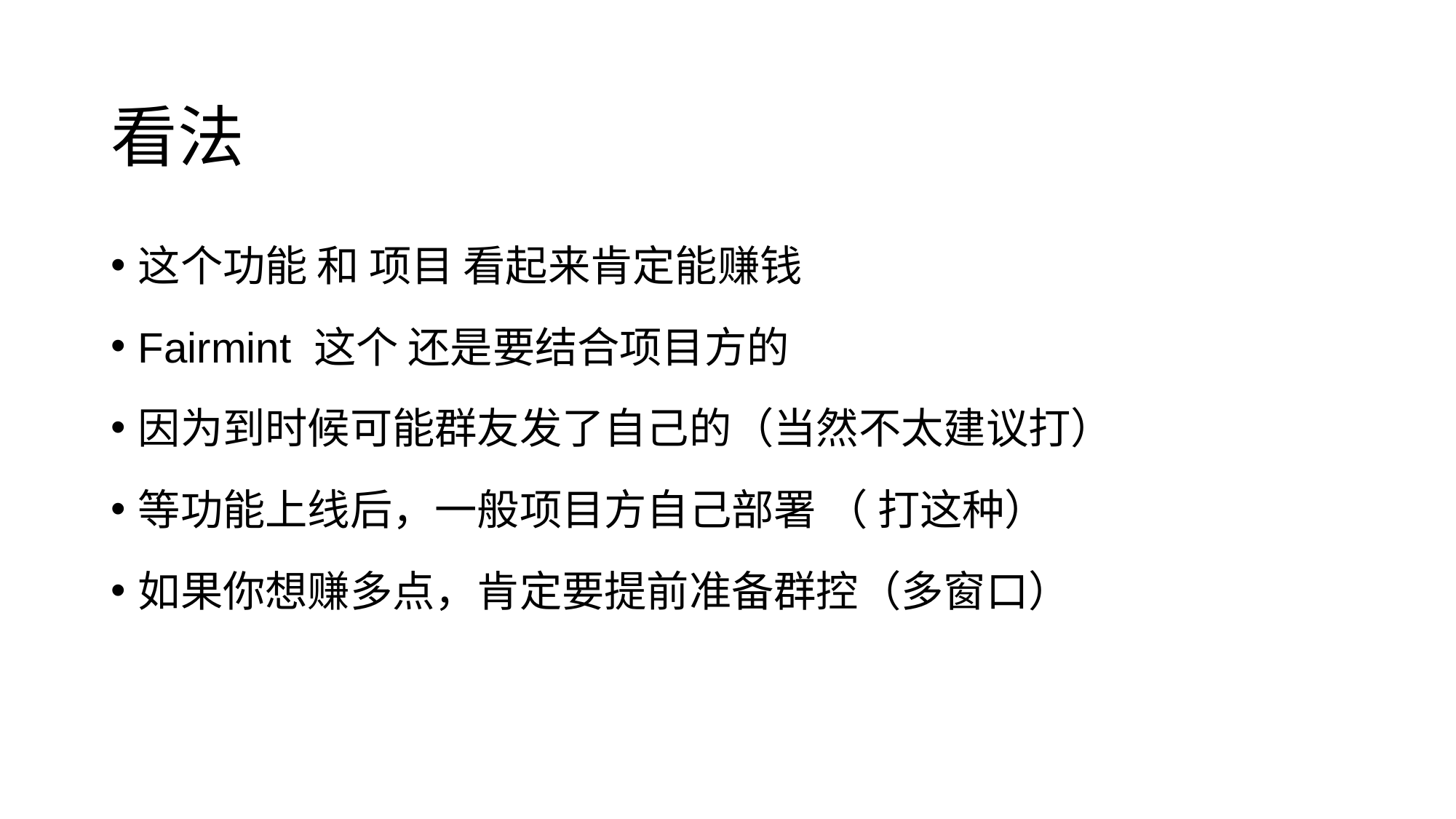

# 看法
这个功能 和 项目 看起来肯定能赚钱
Fairmint 这个 还是要结合项目方的
因为到时候可能群友发了自己的（当然不太建议打）
等功能上线后，一般项目方自己部署 （ 打这种）
如果你想赚多点，肯定要提前准备群控（多窗口）